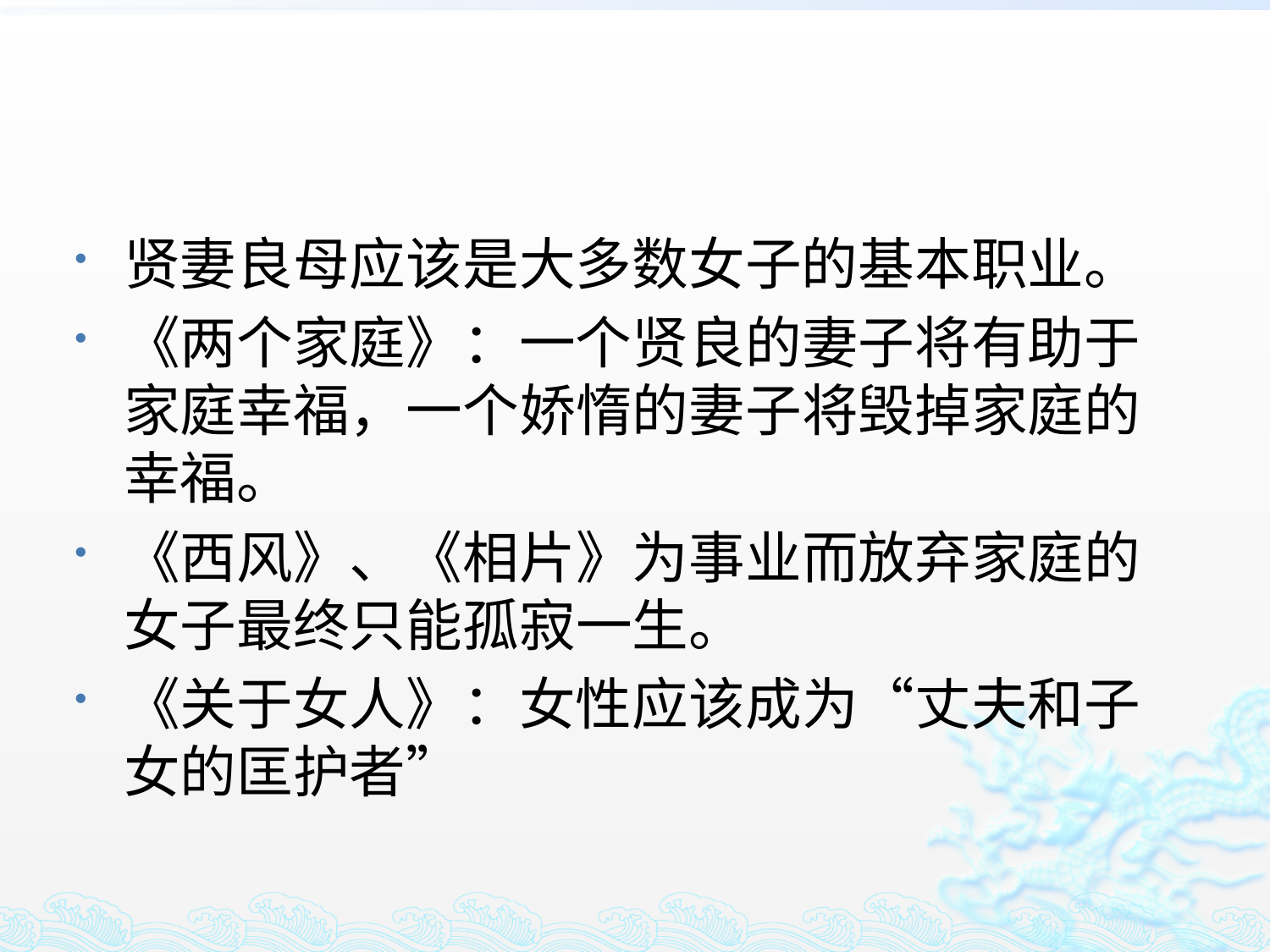

#
贤妻良母应该是大多数女子的基本职业。
《两个家庭》：一个贤良的妻子将有助于家庭幸福，一个娇惰的妻子将毁掉家庭的幸福。
《西风》、《相片》为事业而放弃家庭的女子最终只能孤寂一生。
《关于女人》：女性应该成为“丈夫和子女的匡护者”